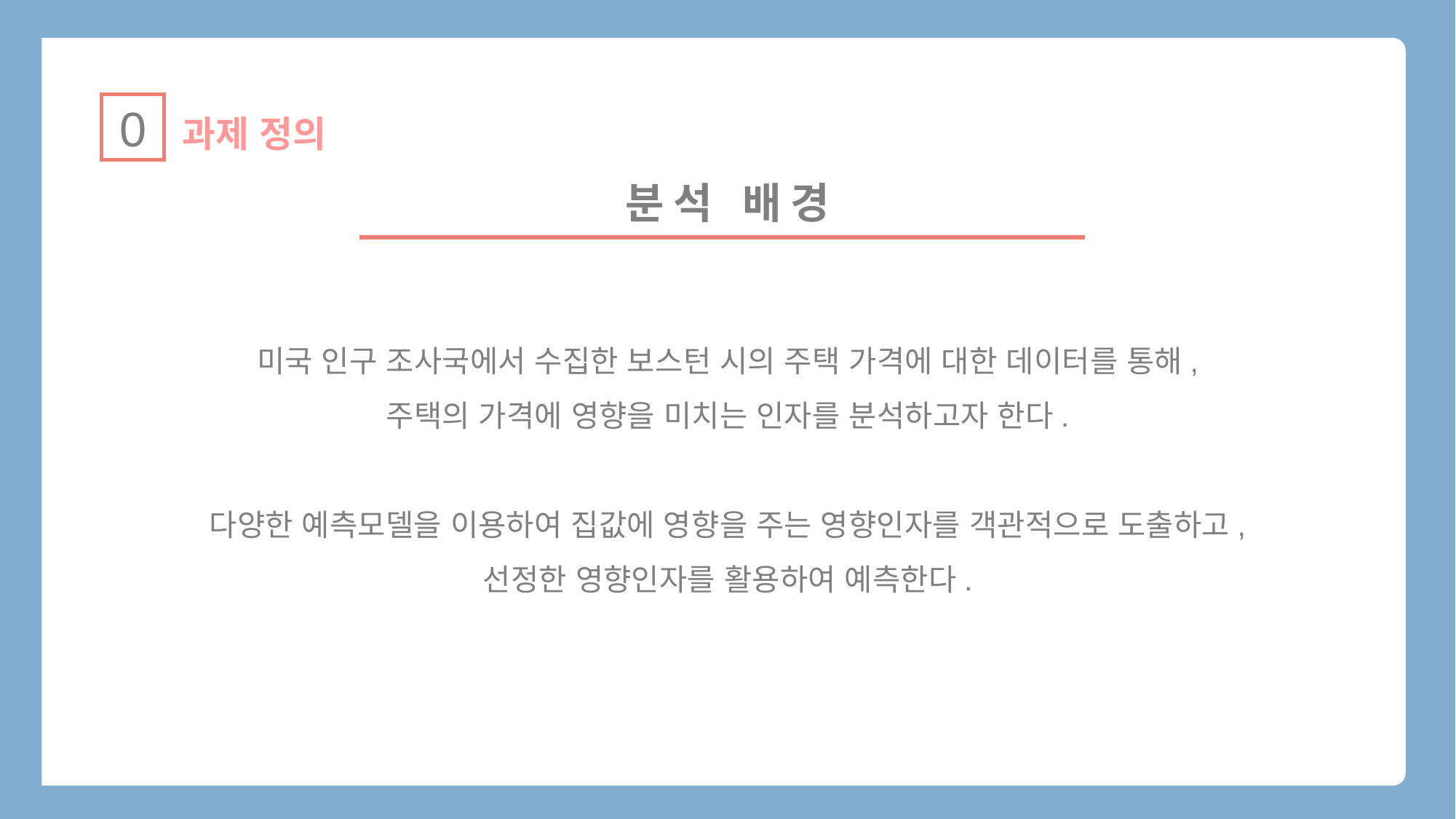

과제 정의
0
분석 배경
미국 인구 조사국에서 수집한 보스턴 시의 주택 가격에 대한 데이터를 통해,
주택의 가격에 영향을 미치는 인자를 분석하고자 한다.

다양한 예측모델을 이용하여 집값에 영향을 주는 영향인자를 객관적으로 도출하고,
선정한 영향인자를 활용하여 예측한다.